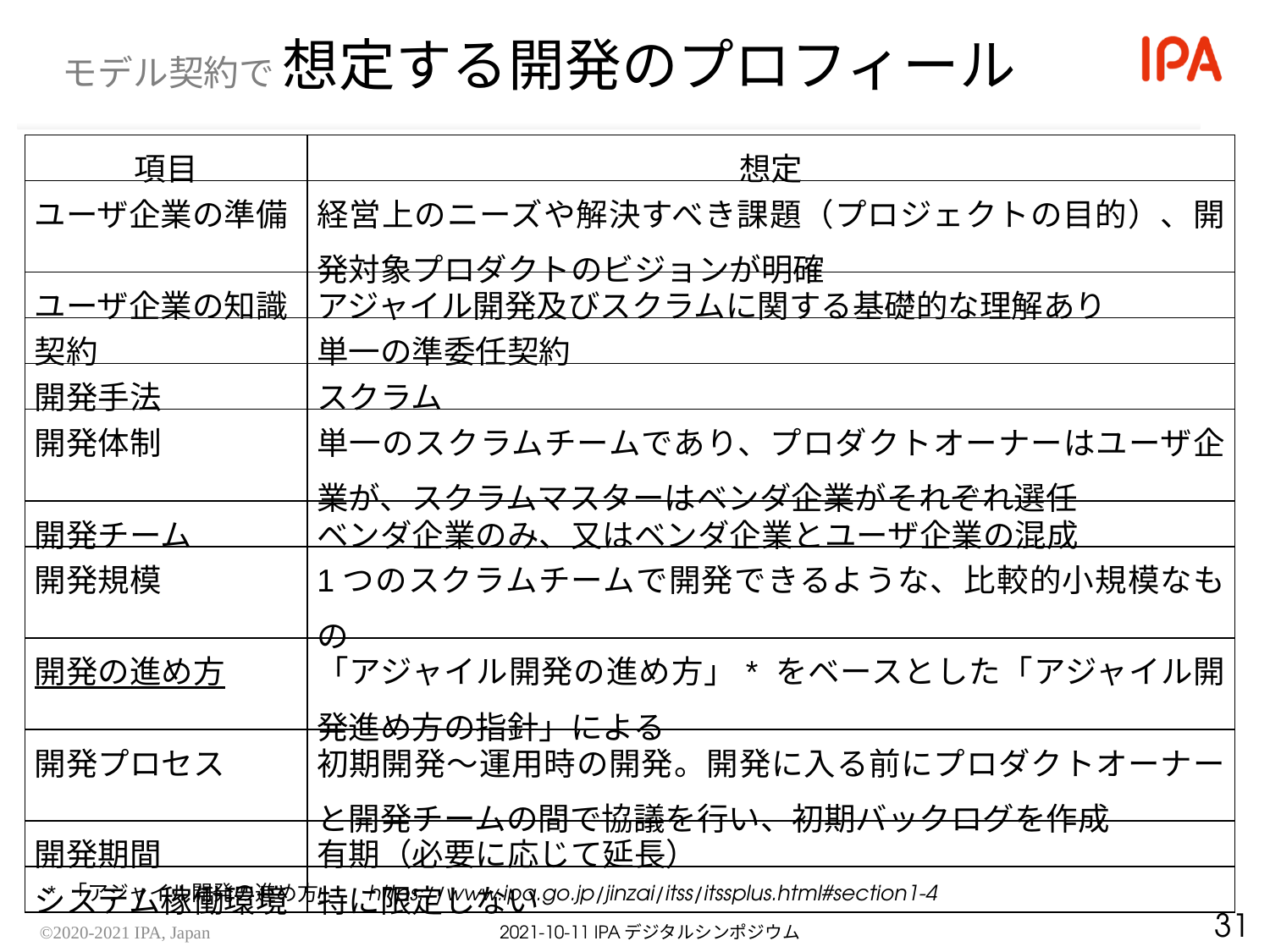

# モデル契約で 想定する開発のプロフィール
| 項目 | 想定 |
| --- | --- |
| ユーザ企業の準備 | 経営上のニーズや解決すべき課題（プロジェクトの目的）、開発対象プロダクトのビジョンが明確 |
| ユーザ企業の知識 | アジャイル開発及びスクラムに関する基礎的な理解あり |
| 契約 | 単一の準委任契約 |
| 開発手法 | スクラム |
| 開発体制 | 単一のスクラムチームであり、プロダクトオーナーはユーザ企業が、スクラムマスターはベンダ企業がそれぞれ選任 |
| 開発チーム | ベンダ企業のみ、又はベンダ企業とユーザ企業の混成 |
| 開発規模 | 1つのスクラムチームで開発できるような、比較的小規模なもの |
| 開発の進め方 | 「アジャイル開発の進め方」\* をベースとした「アジャイル開発進め方の指針」による |
| 開発プロセス | 初期開発～運用時の開発。開発に入る前にプロダクトオーナーと開発チームの間で協議を行い、初期バックログを作成 |
| 開発期間 | 有期（必要に応じて延長） |
| システム稼働環境 | 特に限定しない |

* 「アジャイル開発の進め方」     https://www.ipa.go.jp/jinzai/itss/itssplus.html#section1-4
31
©2020-2021 IPA, Japan